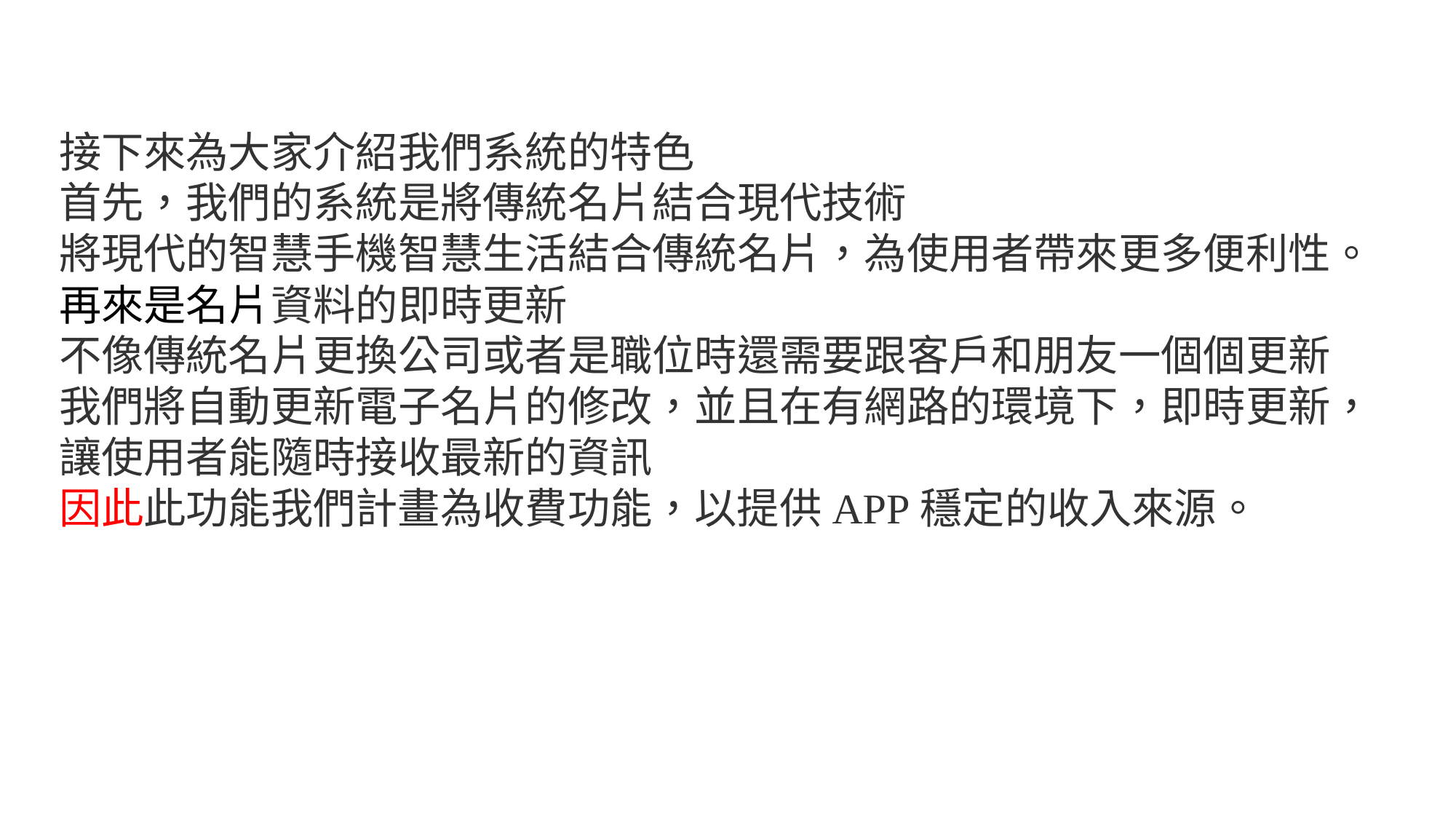

接下來為大家介紹我們系統的特色
首先，我們的系統是將傳統名片結合現代技術
將現代的智慧手機智慧生活結合傳統名片，為使用者帶來更多便利性。
再來是名片資料的即時更新
不像傳統名片更換公司或者是職位時還需要跟客戶和朋友一個個更新
我們將自動更新電子名片的修改，並且在有網路的環境下，即時更新，讓使用者能隨時接收最新的資訊
因此此功能我們計畫為收費功能，以提供APP穩定的收入來源。